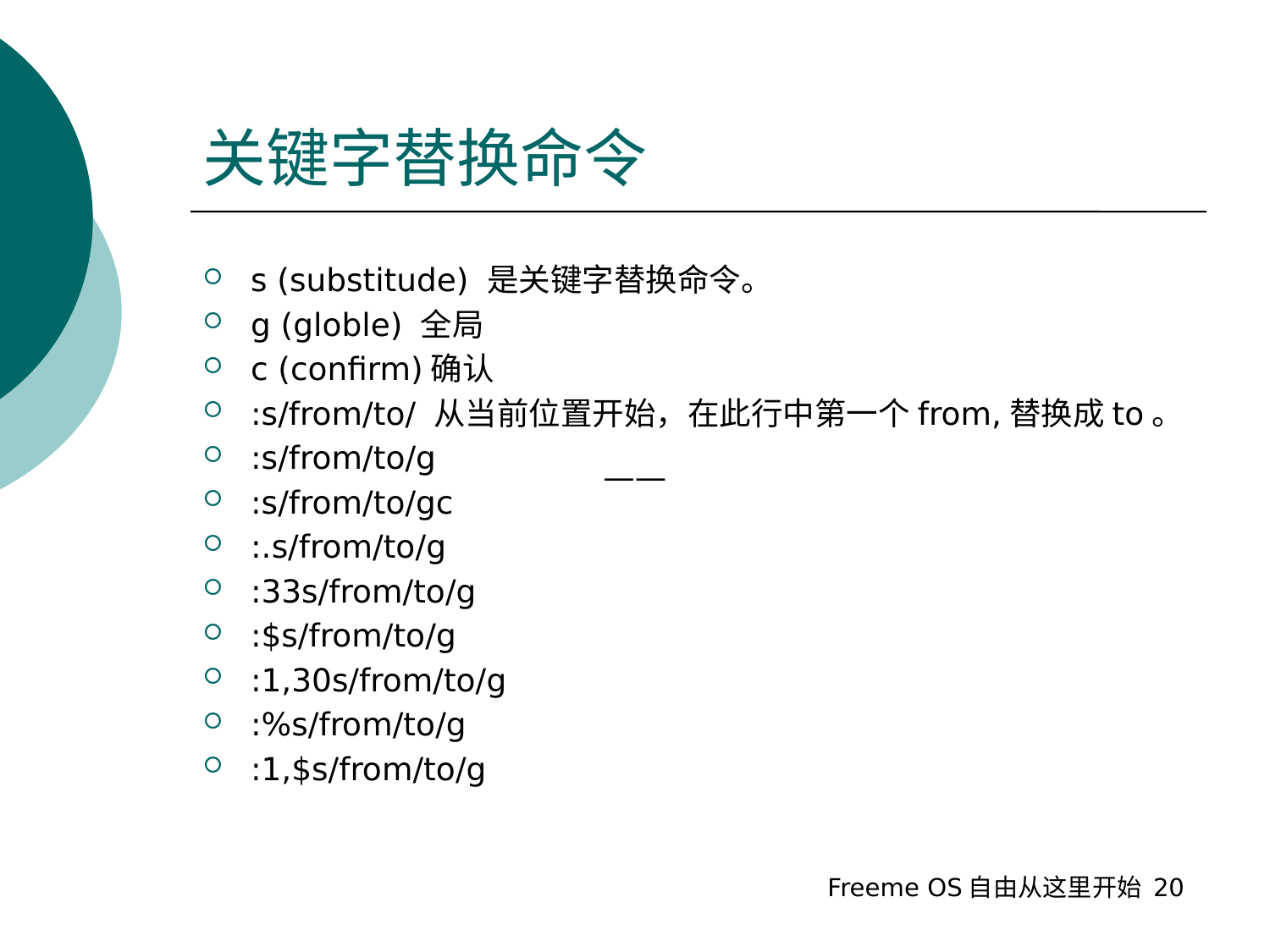

# 关键字替换命令
s (substitude) 是关键字替换命令。
g (globle) 全局
c (confirm)确认
:s/from/to/ 从当前位置开始，在此行中第一个from,替换成to。
:s/from/to/g
:s/from/to/gc
:.s/from/to/g
:33s/from/to/g
:$s/from/to/g
:1,30s/from/to/g
:%s/from/to/g
:1,$s/from/to/g

——